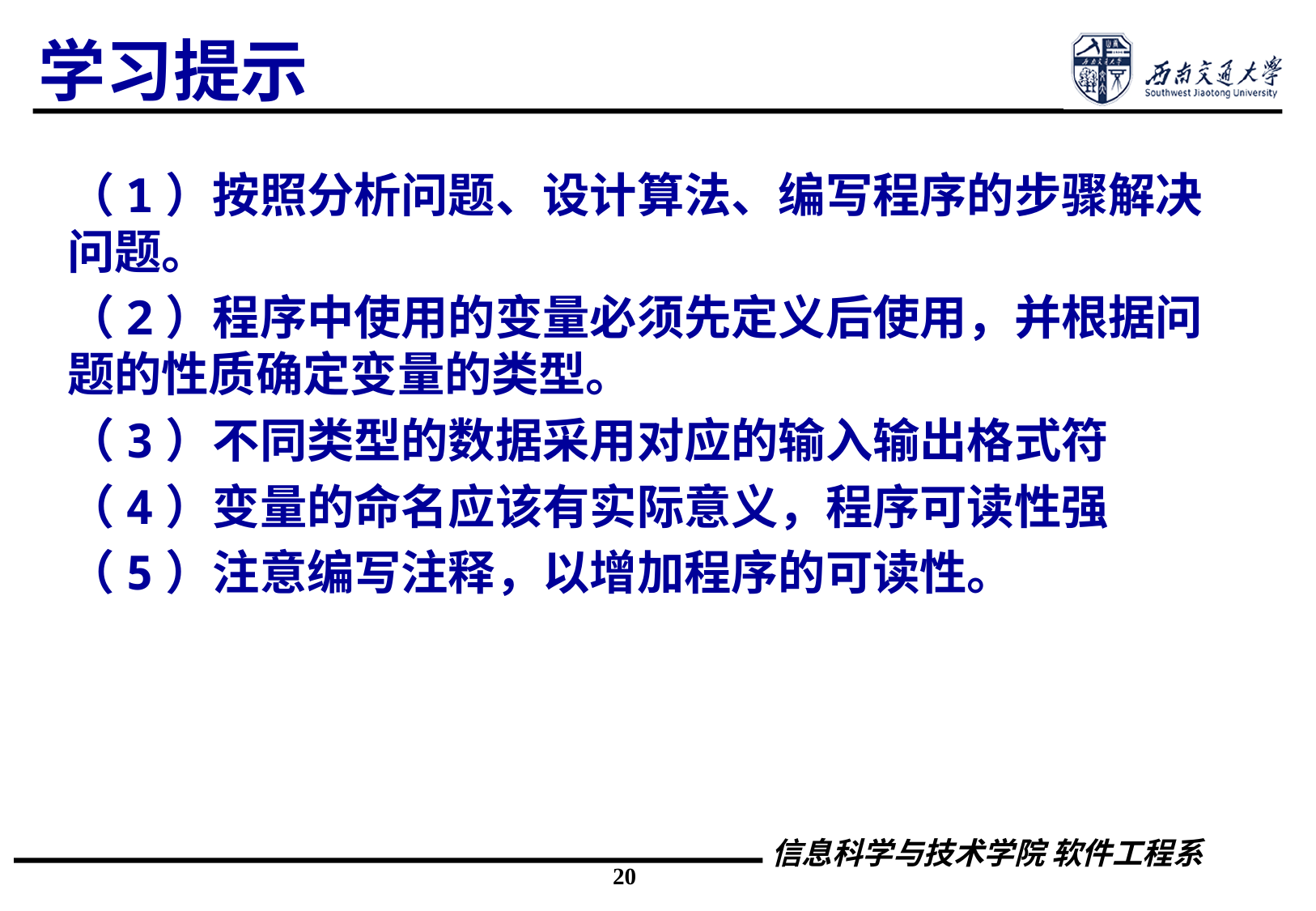

# 学习提示
（1）按照分析问题、设计算法、编写程序的步骤解决问题。
（2）程序中使用的变量必须先定义后使用，并根据问题的性质确定变量的类型。
（3）不同类型的数据采用对应的输入输出格式符
（4）变量的命名应该有实际意义，程序可读性强
（5）注意编写注释，以增加程序的可读性。
20